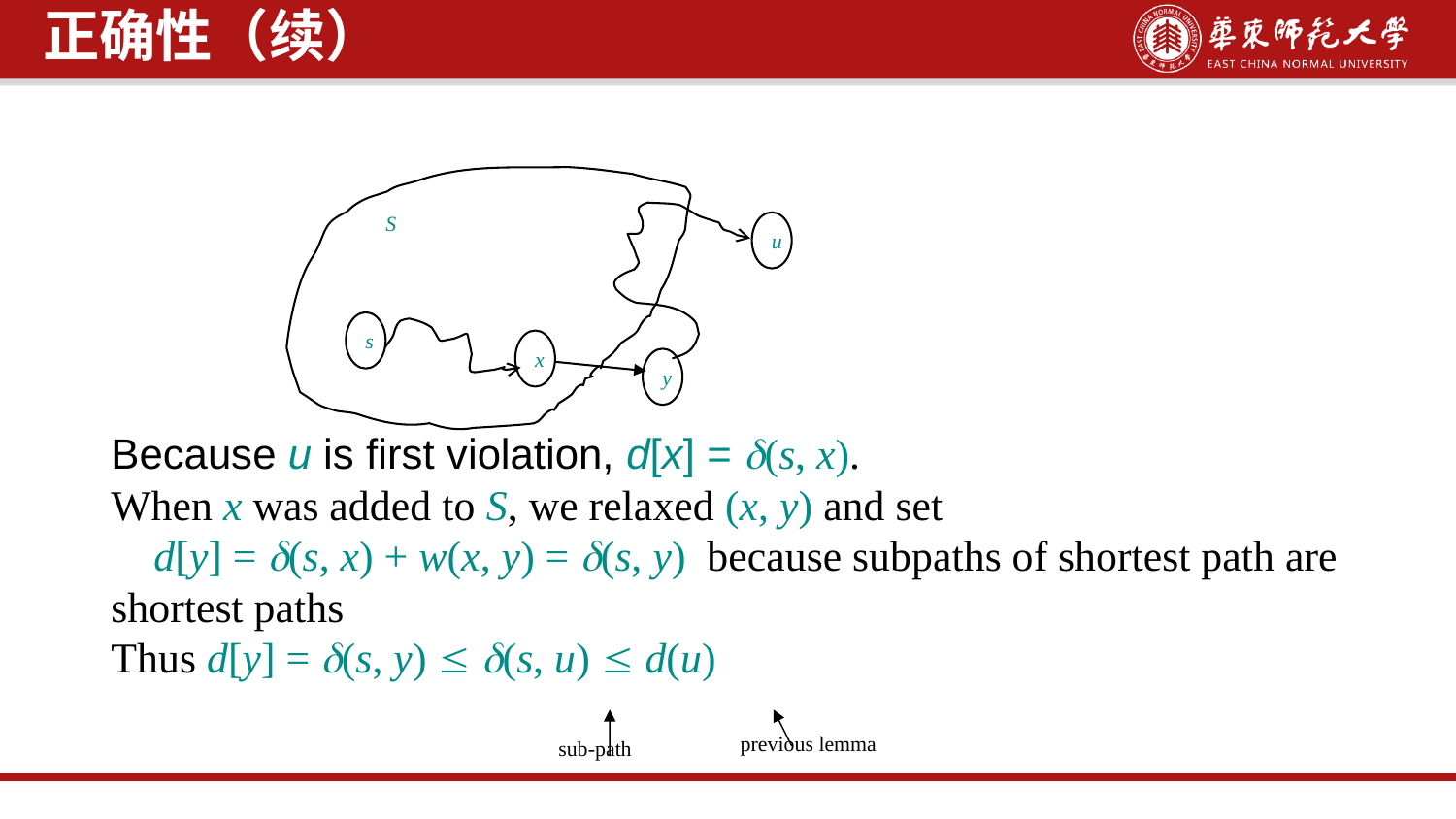

42

Because u is first violation, d[x] = δ(s, x).
When x was added to S, we relaxed (x, y) and set
    d[y] = δ(s, x) + w(x, y) = δ(s, y)  because subpaths of shortest path are shortest paths
Thus d[y] = δ(s, y) ≤ δ(s, u) ≤ d(u)
正确性（续）

S
u
s

x
y

previous lemma
sub-path